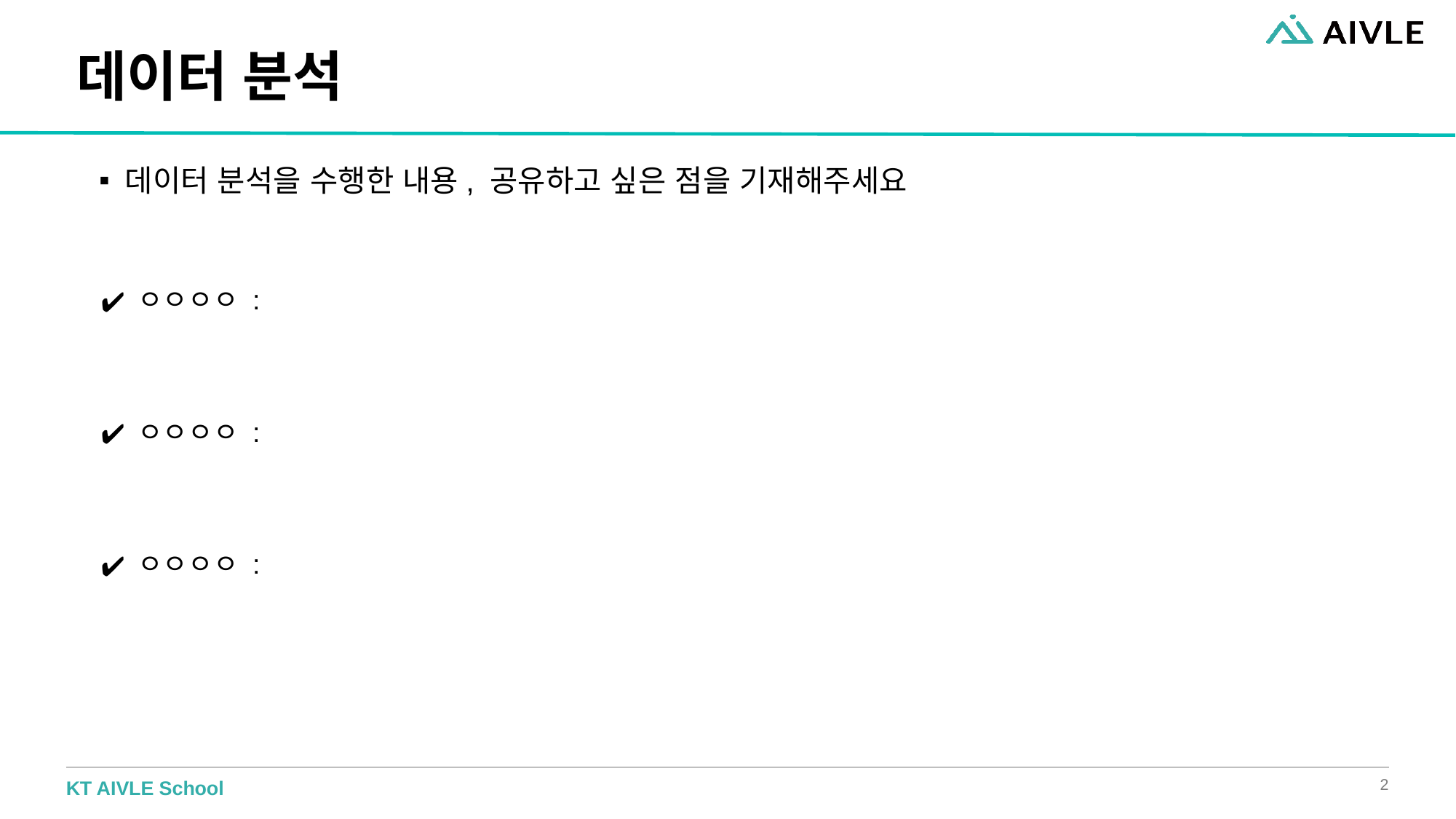

# 데이터 분석
데이터 분석을 수행한 내용, 공유하고 싶은 점을 기재해주세요
ㅇㅇㅇㅇ :
ㅇㅇㅇㅇ :
ㅇㅇㅇㅇ :